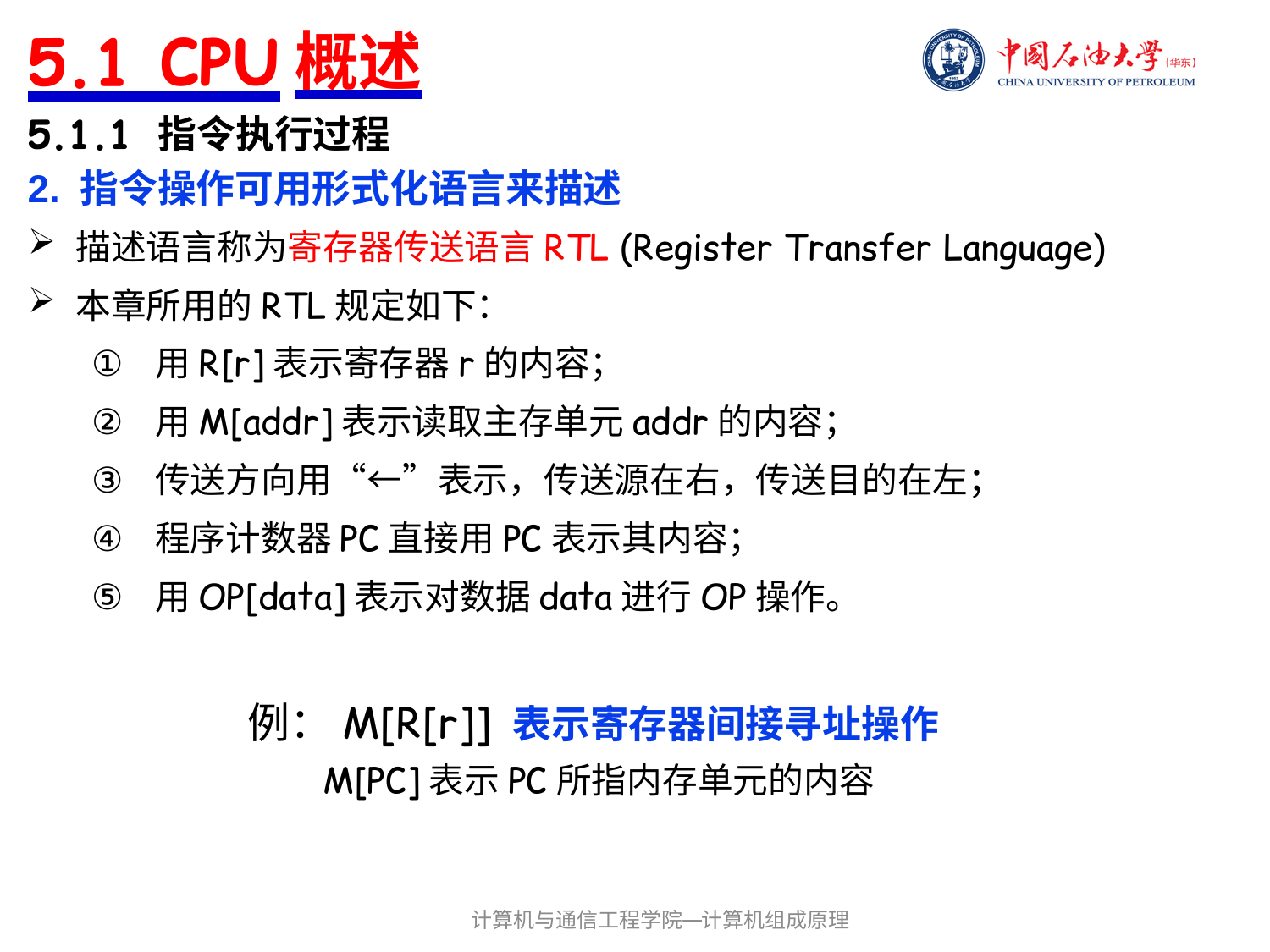

# 5.1 CPU概述
5.1.1 指令执行过程
2. 指令操作可用形式化语言来描述

描述语言称为寄存器传送语言RTL (Register Transfer Language)
本章所用的RTL规定如下：
用R[r]表示寄存器r的内容；
用M[addr]表示读取主存单元addr的内容；
传送方向用“←”表示，传送源在右，传送目的在左；
程序计数器PC直接用PC表示其内容；
用OP[data]表示对数据data进行OP操作。
例：M[R[r]] 表示寄存器间接寻址操作
       M[PC]表示PC所指内存单元的内容
计算机与通信工程学院—计算机组成原理
10